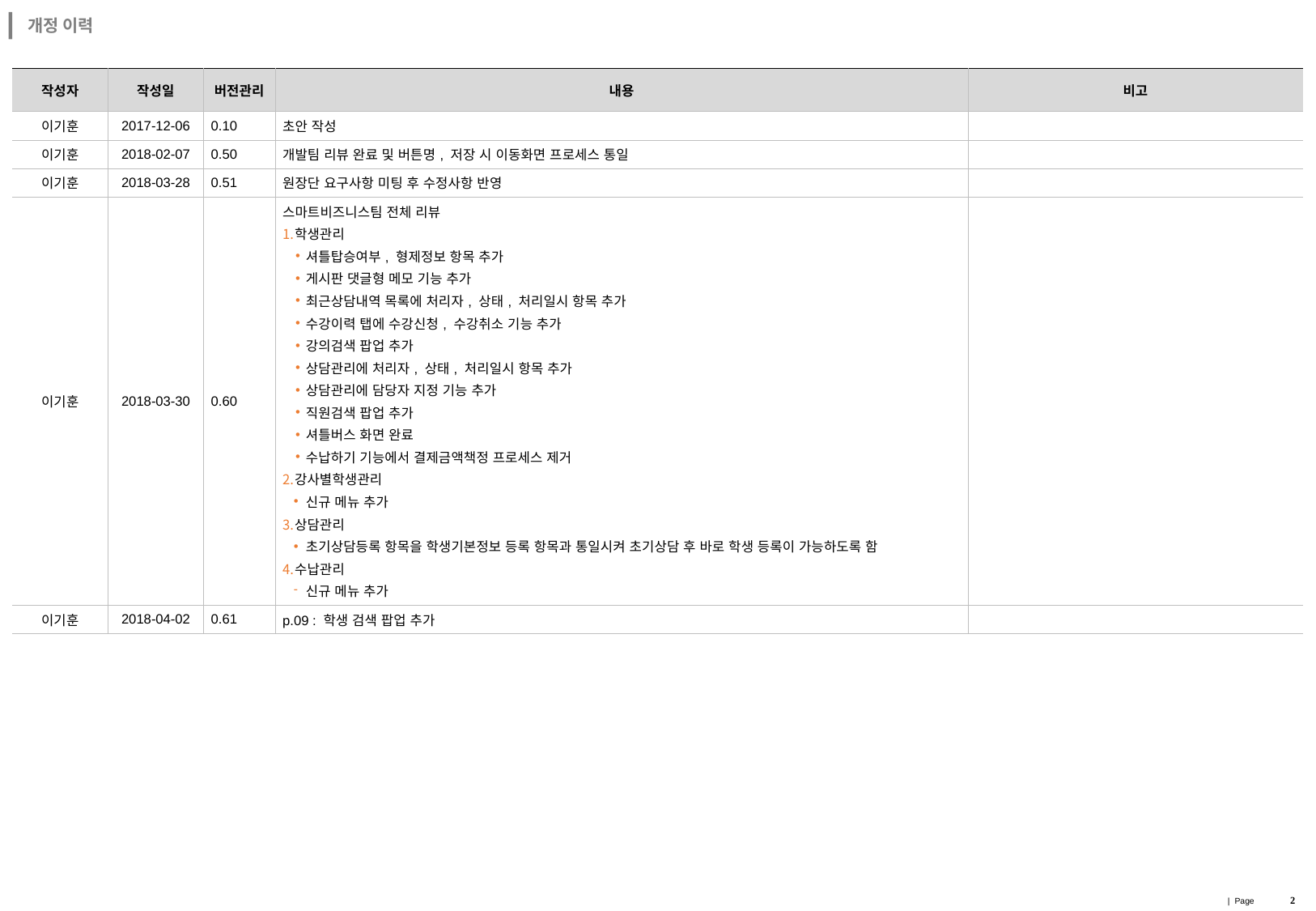

개정 이력
| 작성자 | 작성일 | 버전관리 | 내용 | 비고 |
| --- | --- | --- | --- | --- |
| 이기훈 | 2017-12-06 | 0.10 | 초안 작성 |  |
| 이기훈 | 2018-02-07 | 0.50 | 개발팀 리뷰 완료 및 버튼명, 저장 시 이동화면 프로세스 통일 |  |
| 이기훈 | 2018-03-28 | 0.51 | 원장단 요구사항 미팅 후 수정사항 반영 |  |
| 이기훈 | 2018-03-30 | 0.60 | 스마트비즈니스팀 전체 리뷰 학생관리 셔틀탑승여부, 형제정보 항목 추가 게시판 댓글형 메모 기능 추가 최근상담내역 목록에 처리자, 상태, 처리일시 항목 추가 수강이력 탭에 수강신청, 수강취소 기능 추가 강의검색 팝업 추가 상담관리에 처리자, 상태, 처리일시 항목 추가 상담관리에 담당자 지정 기능 추가 직원검색 팝업 추가 셔틀버스 화면 완료 수납하기 기능에서 결제금액책정 프로세스 제거 강사별학생관리 신규 메뉴 추가 상담관리 초기상담등록 항목을 학생기본정보 등록 항목과 통일시켜 초기상담 후 바로 학생 등록이 가능하도록 함 수납관리 신규 메뉴 추가 |  |
| 이기훈 | 2018-04-02 | 0.61 | p.09 : 학생 검색 팝업 추가 |  |
2